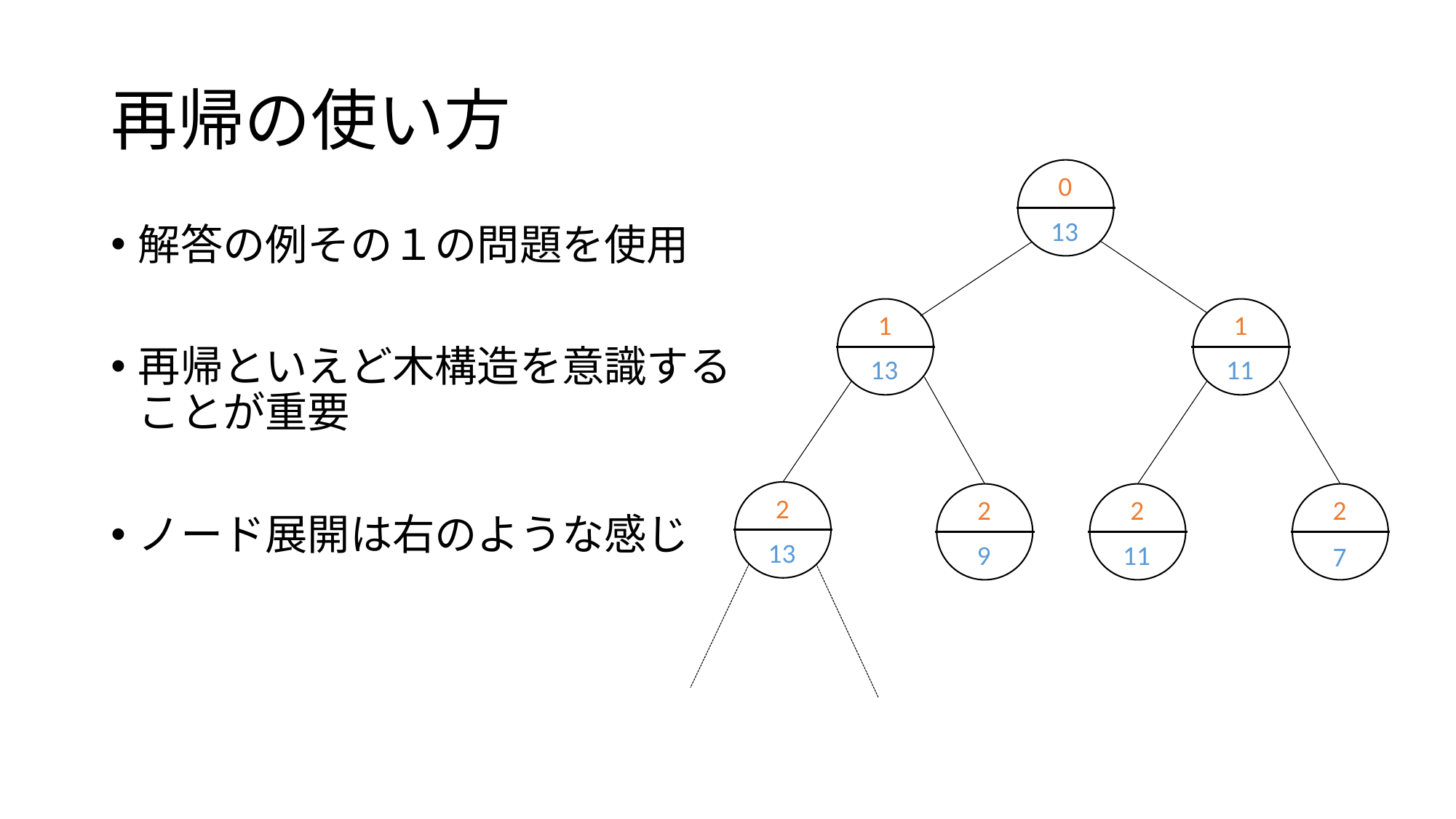

# 再帰の使い方

0
13

1
13

1
11

2
13

2
9

2
11

2
7
解答の例その１の問題を使用

再帰といえど木構造を意識することが重要

ノード展開は右のような感じ